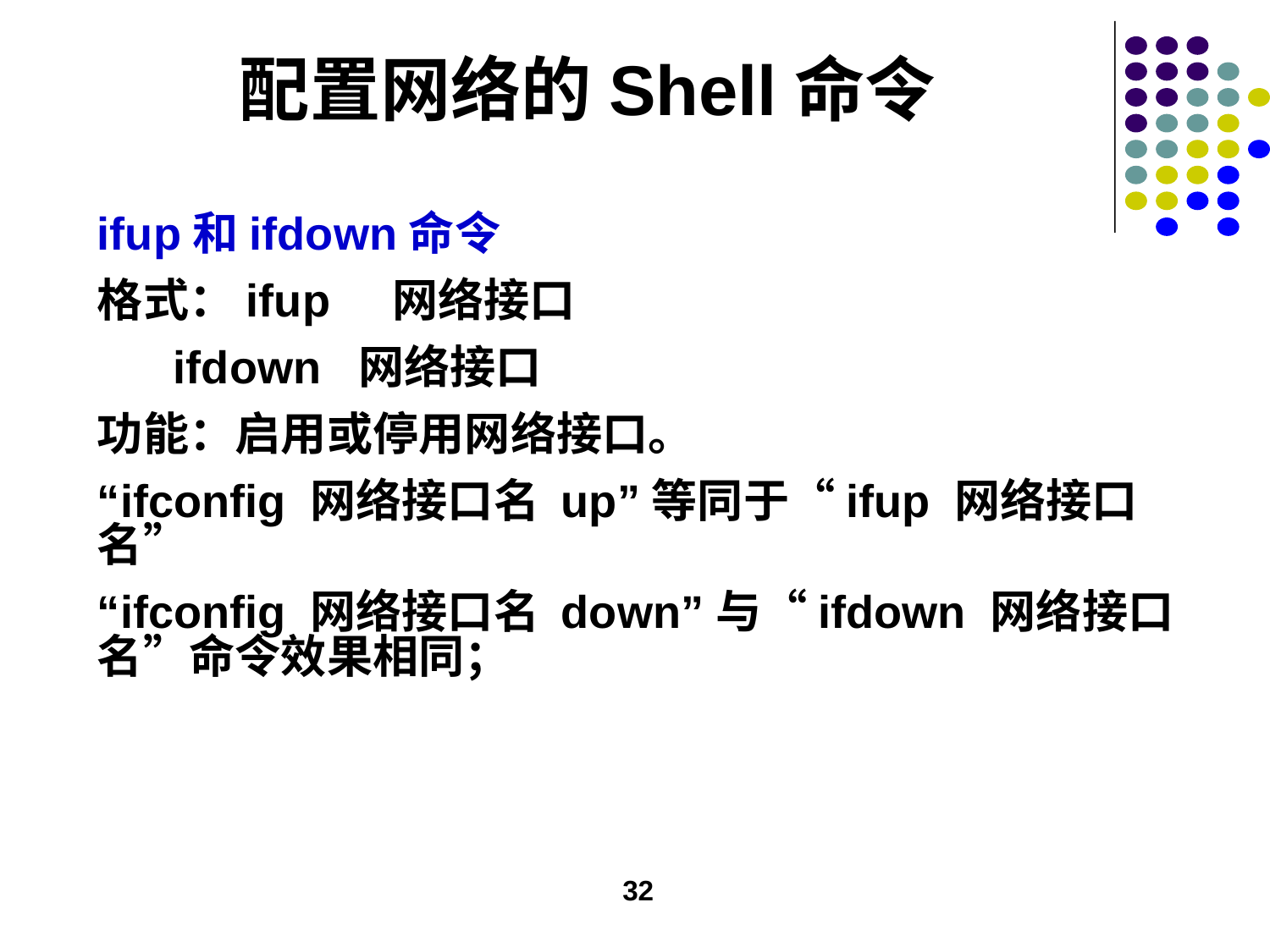

# 配置网络的Shell命令
ifup和ifdown命令
格式：ifup    网络接口
      ifdown  网络接口
功能：启用或停用网络接口。
“ifconfig 网络接口名 up”等同于“ifup 网络接口名”
“ifconfig 网络接口名 down”与“ifdown 网络接口名”命令效果相同；

32